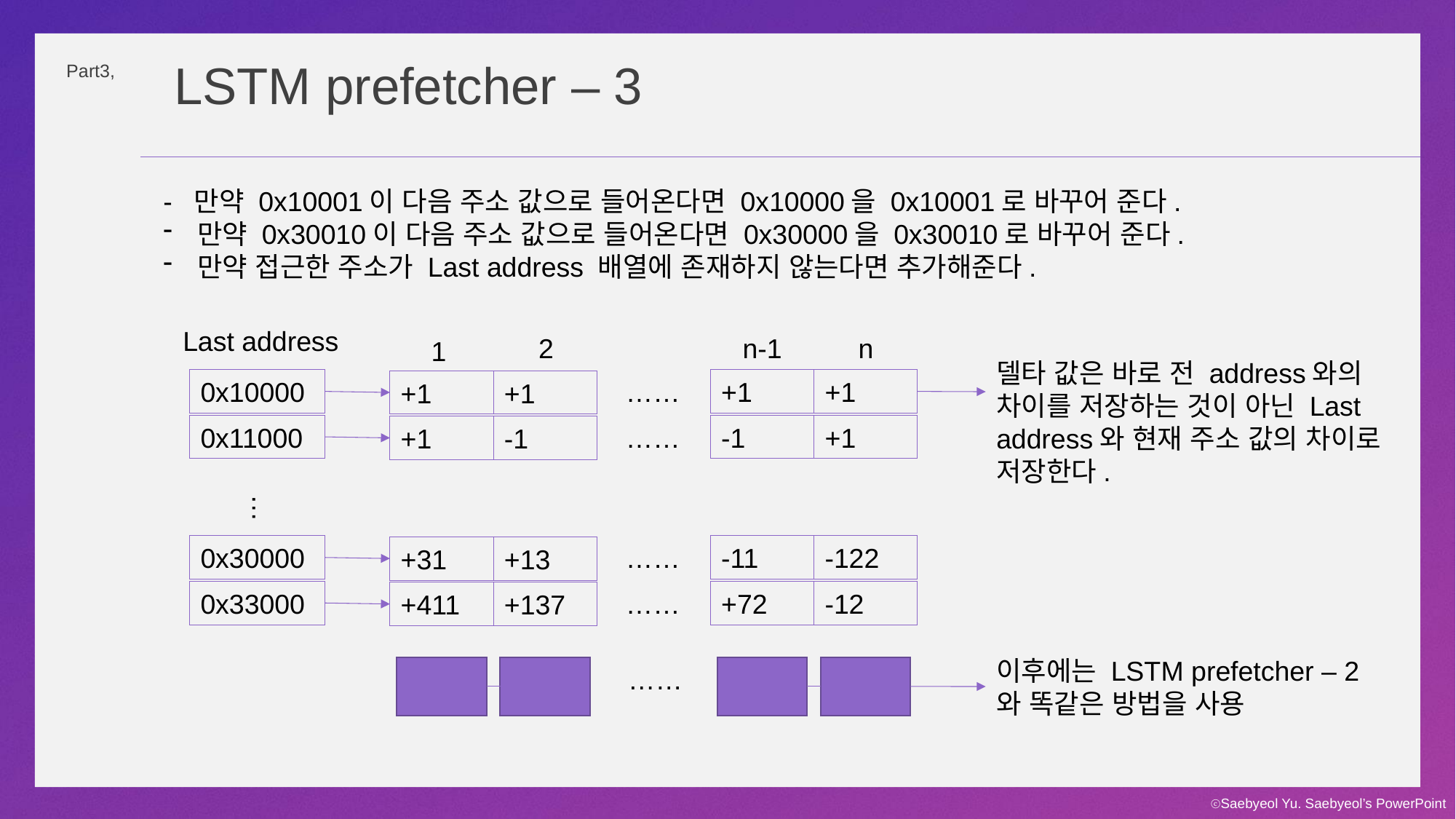

LSTM prefetcher – 3
Part3,
-  만약 0x10001이 다음 주소 값으로 들어온다면 0x10000을 0x10001로 바꾸어 준다.
만약 0x30010이 다음 주소 값으로 들어온다면 0x30000을 0x30010로 바꾸어 준다.
만약 접근한 주소가 Last address 배열에 존재하지 않는다면 추가해준다.
Last address
2
n-1
n
1
델타 값은 바로 전 address와의 차이를 저장하는 것이 아닌 Last address와 현재 주소 값의 차이로 저장한다.
……
+1
0x10000
+1
+1
+1
……
+1
0x11000
-1
+1
-1
…
……
-122
0x30000
-11
+31
+13
……
-12
0x33000
+72
+411
+137
이후에는 LSTM prefetcher – 2와 똑같은 방법을 사용

……